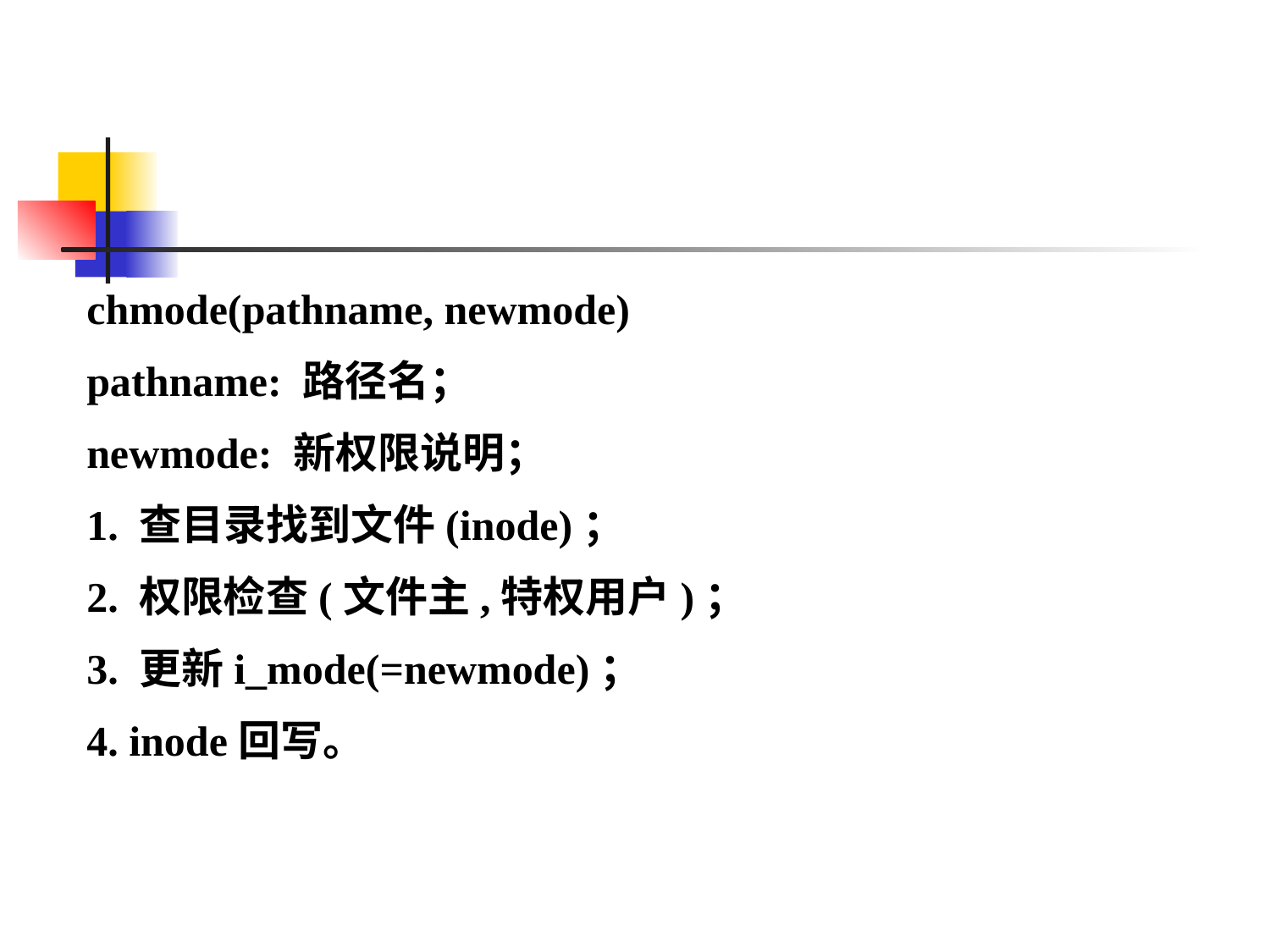

chmode(pathname, newmode)
pathname: 路径名；
newmode: 新权限说明；
1. 查目录找到文件(inode)；
2. 权限检查(文件主,特权用户)；
3. 更新i_mode(=newmode)；
4. inode回写。